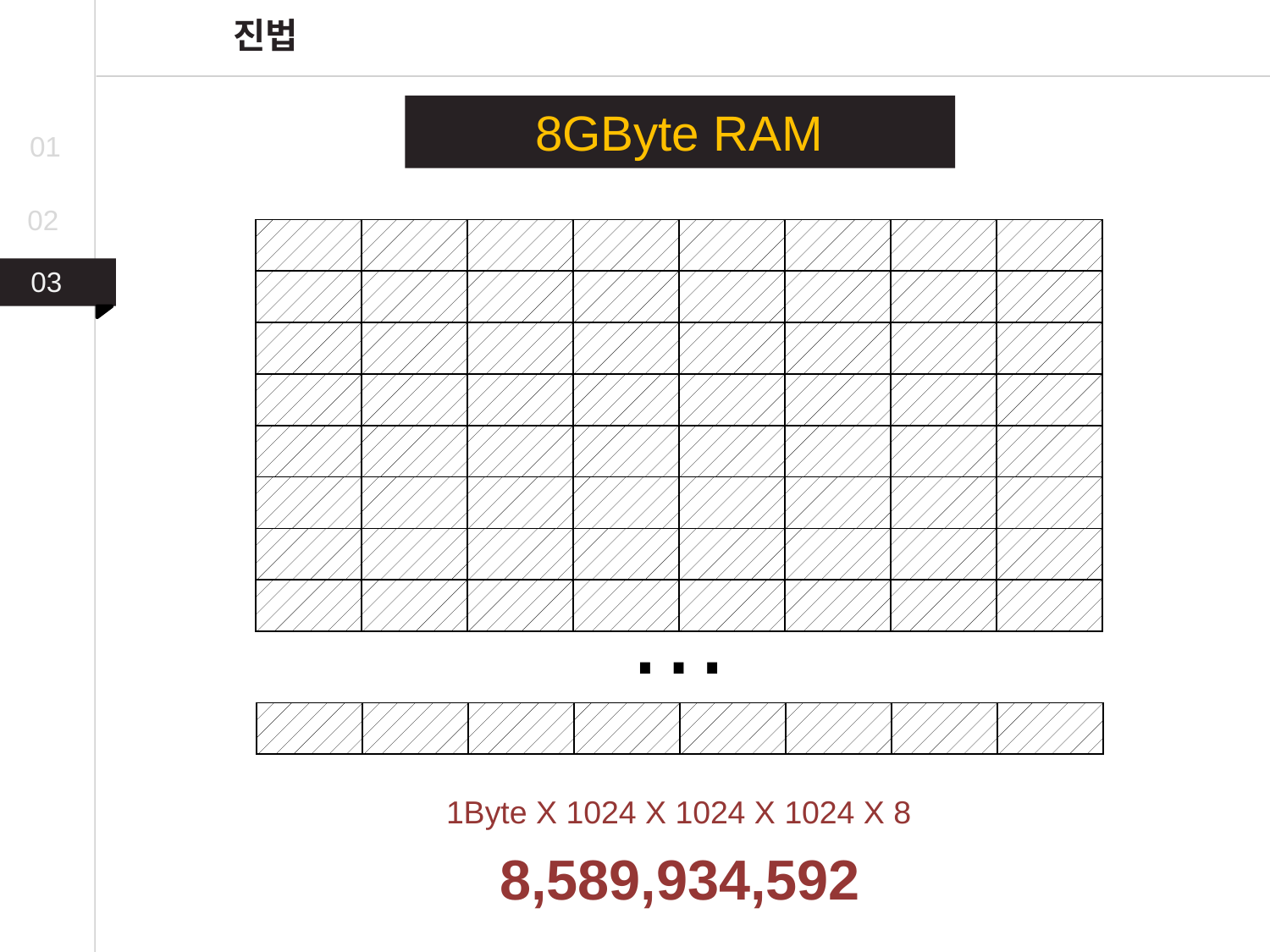

진법
8GByte RAM

01
02
|  |  |  |  |  |  |  |  |
| --- | --- | --- | --- | --- | --- | --- | --- |
|  |  |  |  |  |  |  |  |
|  |  |  |  |  |  |  |  |
|  |  |  |  |  |  |  |  |
|  |  |  |  |  |  |  |  |
|  |  |  |  |  |  |  |  |
|  |  |  |  |  |  |  |  |
|  |  |  |  |  |  |  |  |
03

03
02

…
|  |  |  |  |  |  |  |  |
| --- | --- | --- | --- | --- | --- | --- | --- |
1Byte X 1024 X 1024 X 1024 X 8
8,589,934,592